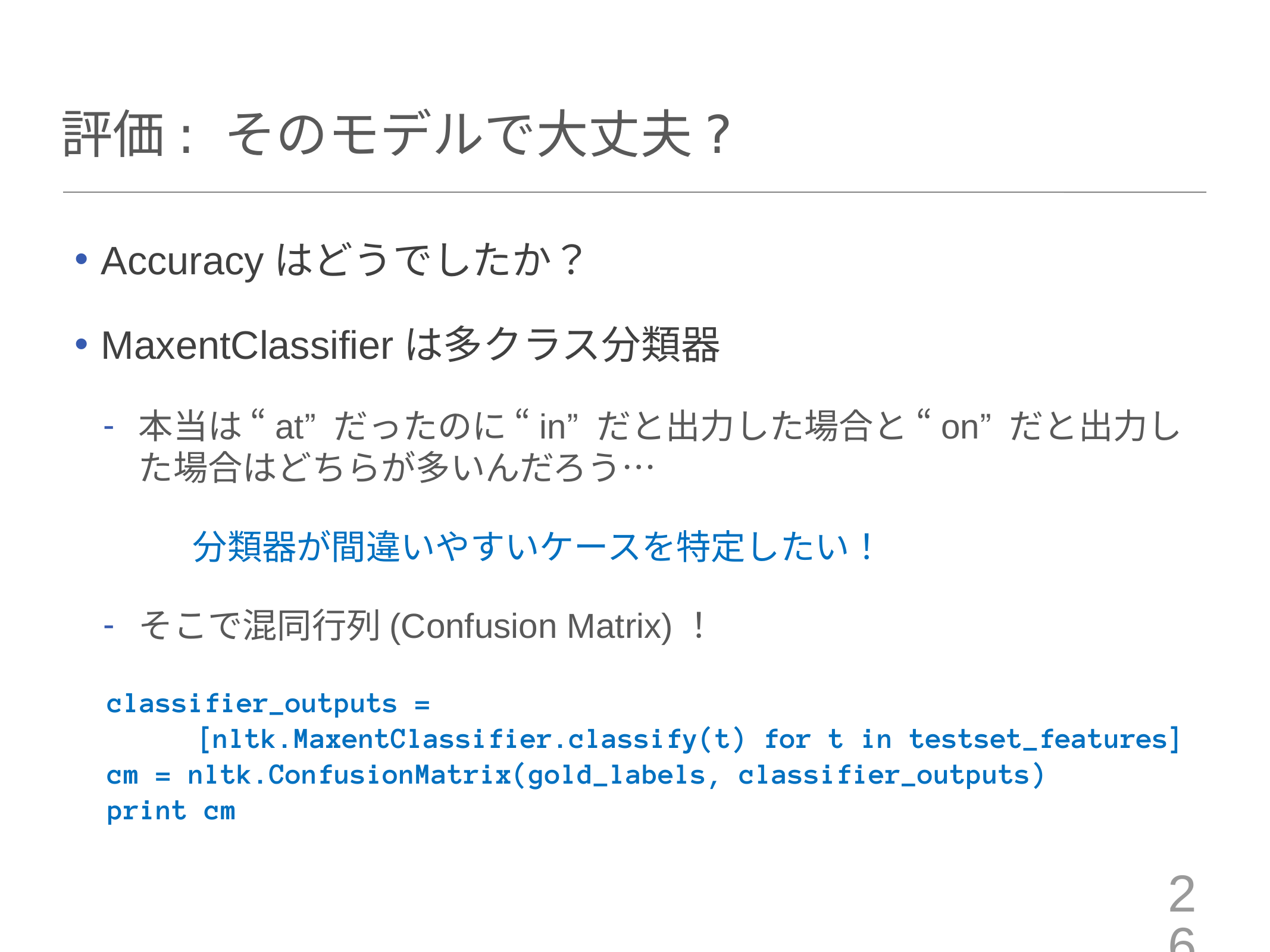

# 評価: そのモデルで大丈夫?
Accuracyはどうでしたか？
MaxentClassifierは多クラス分類器
本当は “at” だったのに “in” だと出力した場合と “on” だと出力した場合はどちらが多いんだろう…
	分類器が間違いやすいケースを特定したい！
そこで混同行列(Confusion Matrix)！
classifier_outputs =
	[nltk.MaxentClassifier.classify(t) for t in testset_features]
cm = nltk.ConfusionMatrix(gold_labels, classifier_outputs)
print cm
26